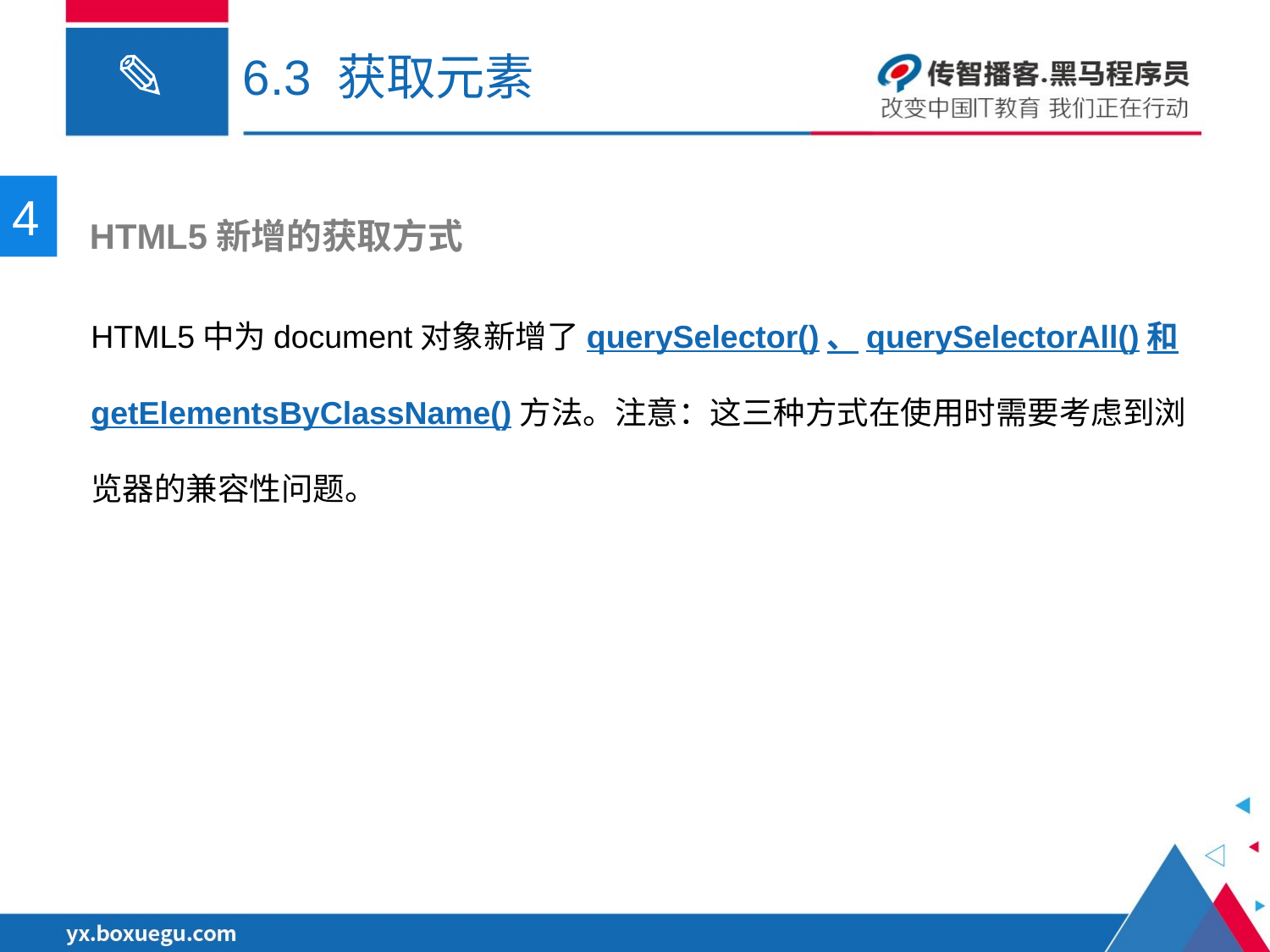

# 6.3 获取元素

4
  HTML5新增的获取方式
HTML5中为document对象新增了querySelector()、querySelectorAll()和getElementsByClassName()方法。注意：这三种方式在使用时需要考虑到浏览器的兼容性问题。